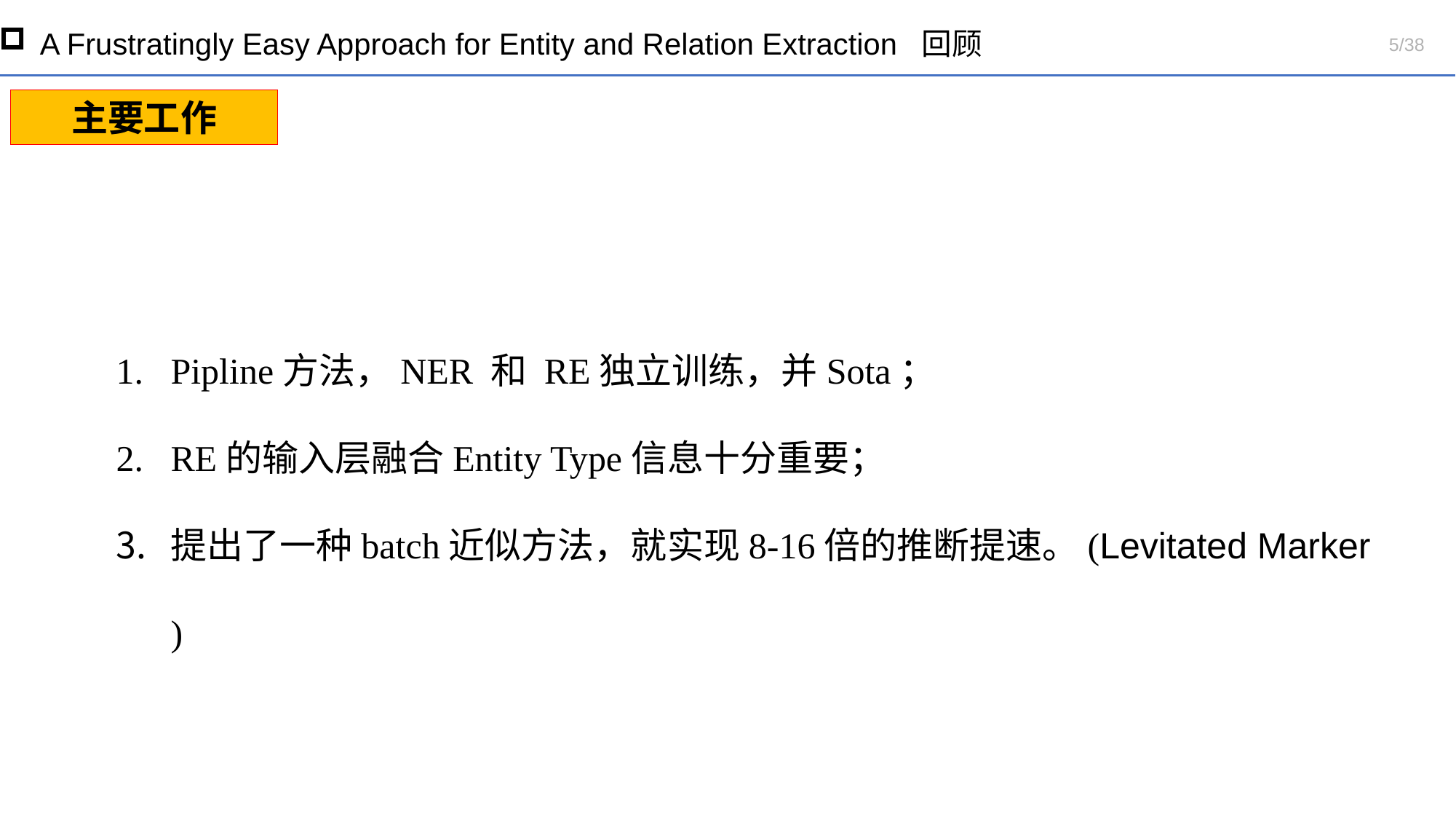

A Frustratingly Easy Approach for Entity and Relation Extraction  回顾
5/38
主要工作
Pipline方法，NER 和 RE独立训练，并Sota；
RE的输入层融合Entity Type信息十分重要；
提出了一种batch近似方法，就实现8-16倍的推断提速。(Levitated Marker )